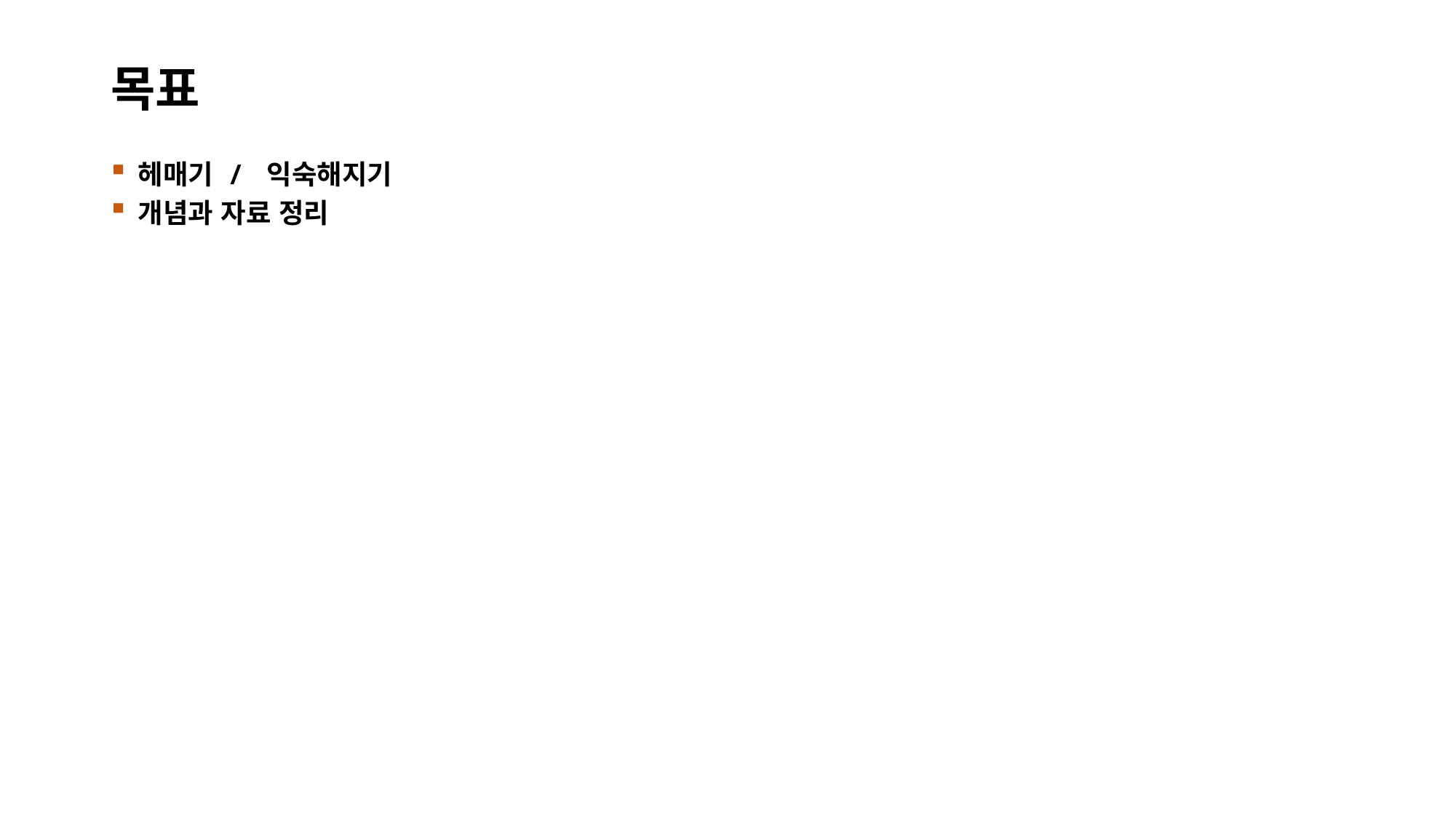

# 목표
헤매기 / 익숙해지기
개념과 자료 정리